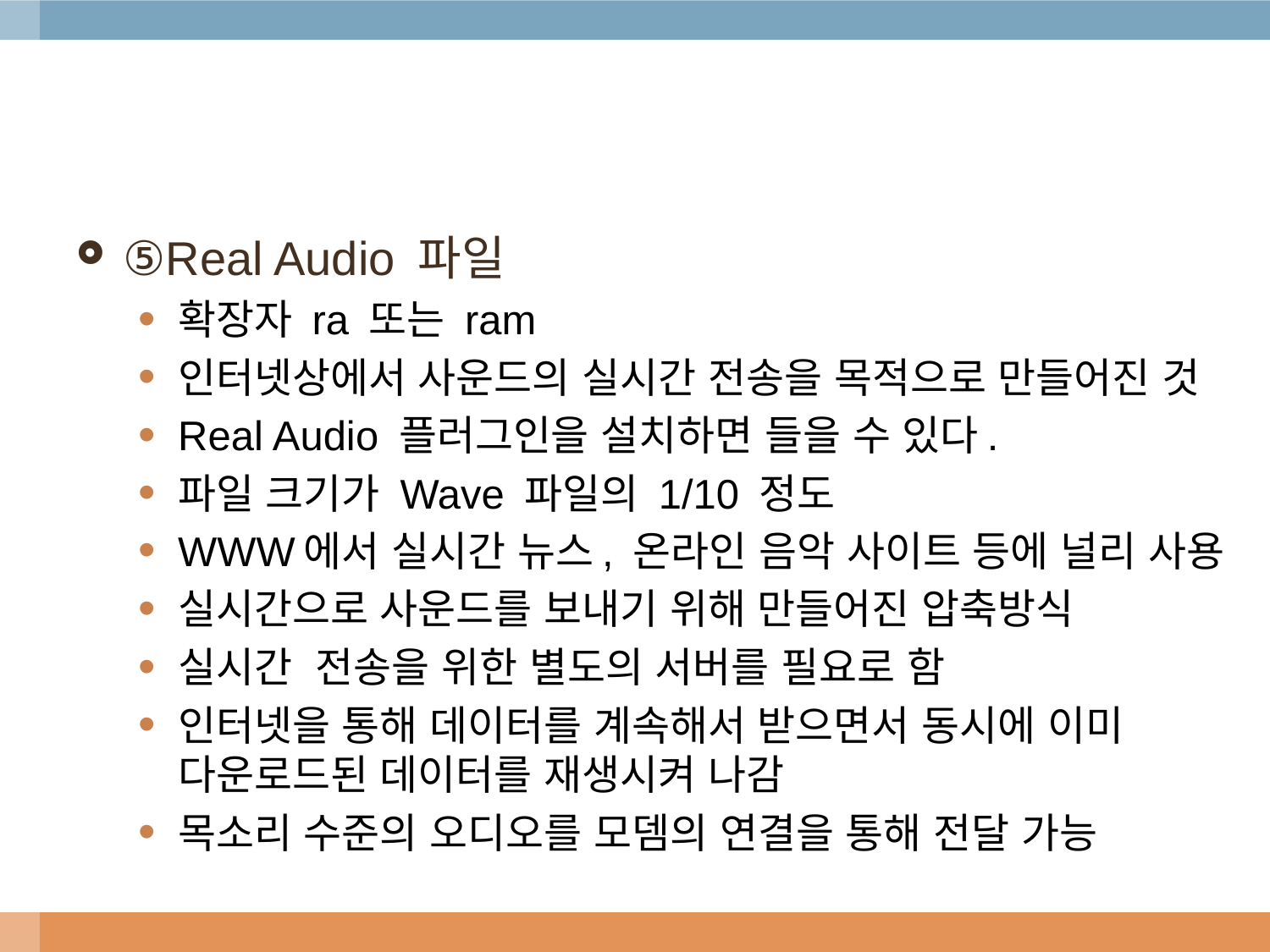

#
⑤Real Audio 파일
확장자 ra 또는 ram
인터넷상에서 사운드의 실시간 전송을 목적으로 만들어진 것
Real Audio 플러그인을 설치하면 들을 수 있다.
파일 크기가 Wave 파일의 1/10 정도
WWW에서 실시간 뉴스, 온라인 음악 사이트 등에 널리 사용
실시간으로 사운드를 보내기 위해 만들어진 압축방식
실시간  전송을 위한 별도의 서버를 필요로 함
인터넷을 통해 데이터를 계속해서 받으면서 동시에 이미 다운로드된 데이터를 재생시켜 나감
목소리 수준의 오디오를 모뎀의 연결을 통해 전달 가능